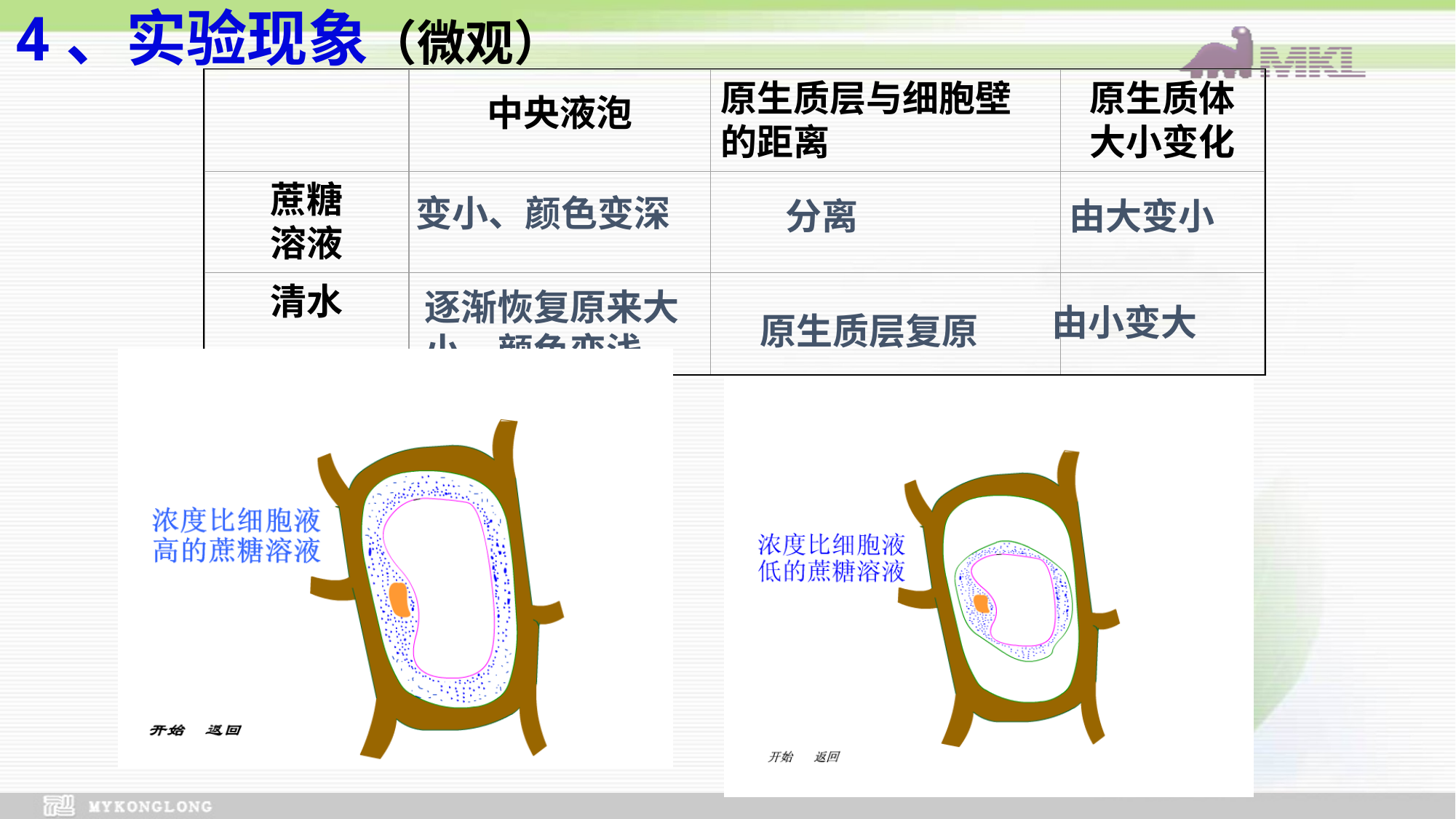

# 4、实验现象（微观）

中央液泡

原生质层与细胞壁 的距离

原生质体
大小变化

蔗糖
溶液

清水

变小、颜色变深
分离
由大变小
逐渐恢复原来大小、颜色变浅
由小变大
原生质层复原